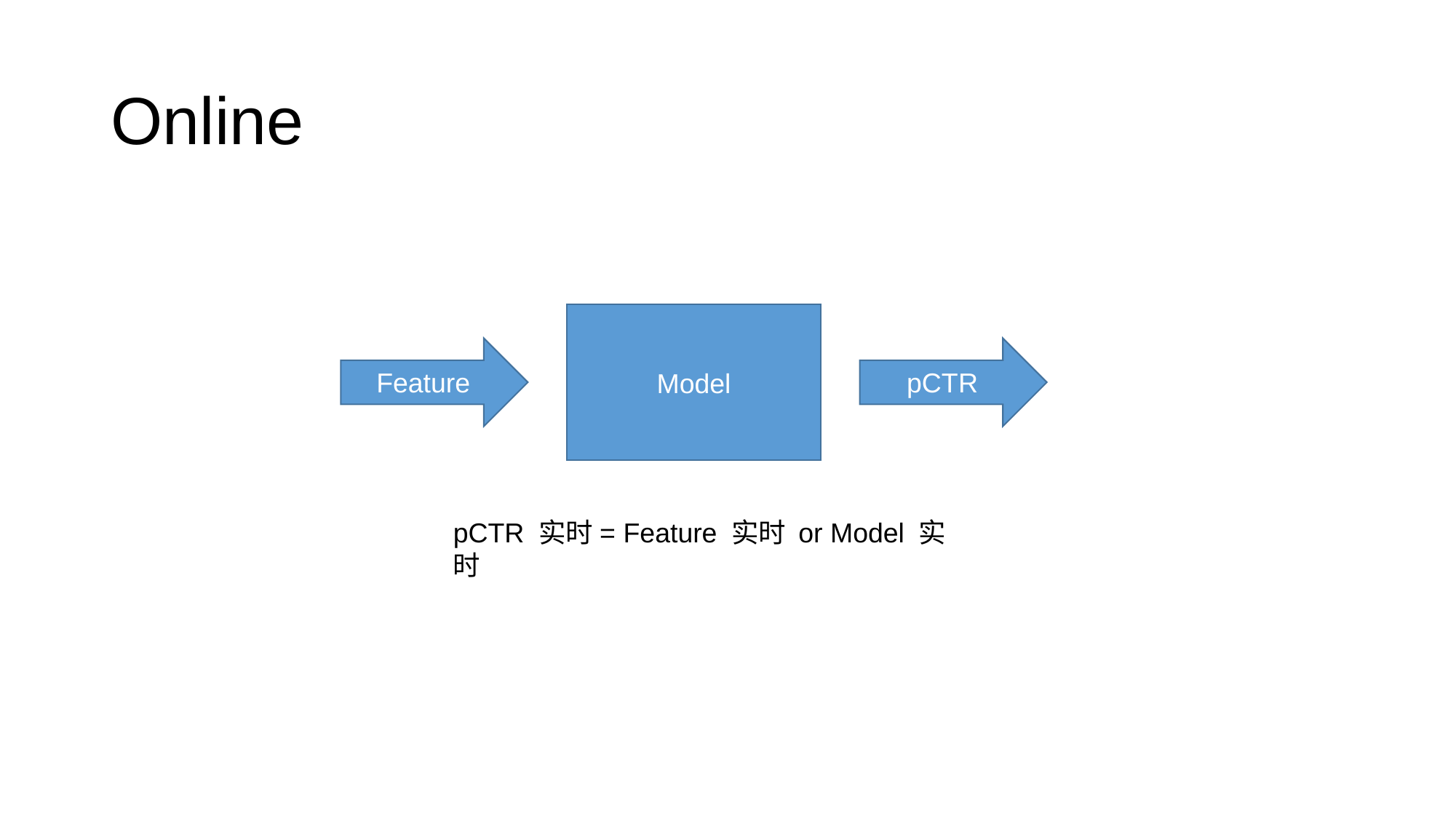

# Online
Model
Feature
pCTR
pCTR 实时= Feature 实时 or Model 实时